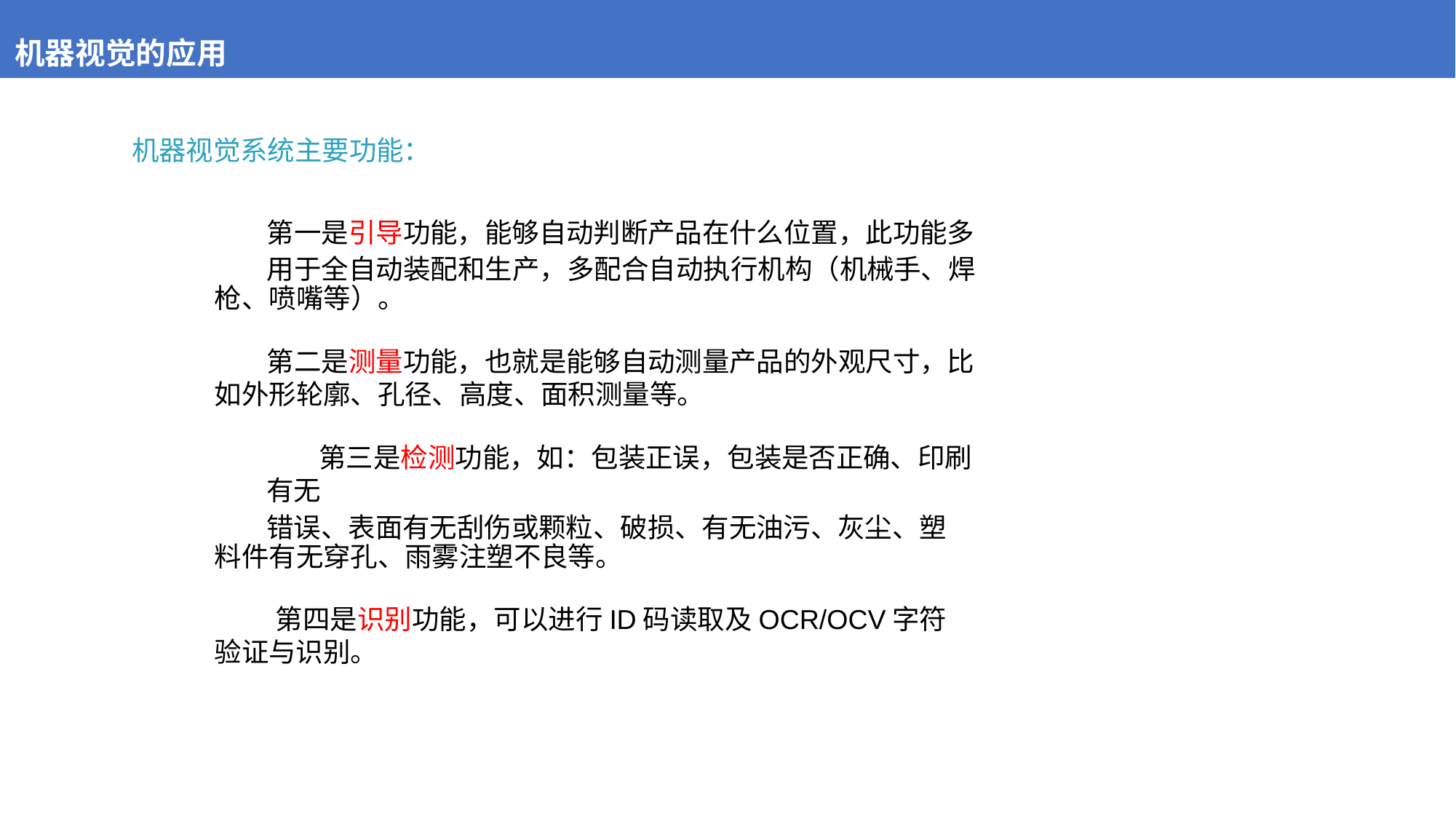

# 机器视觉的应用
机器视觉系统主要功能：
第一是引导功能，能够自动判断产品在什么位置，此功能多
用于全自动装配和生产，多配合自动执行机构（机械手、焊枪、喷嘴等）。

第二是测量功能，也就是能够自动测量产品的外观尺寸，比如外形轮廓、孔径、高度、面积测量等。

第三是检测功能，如：包装正误，包装是否正确、印刷有无
错误、表面有无刮伤或颗粒、破损、有无油污、灰尘、塑料件有无穿孔、雨雾注塑不良等。

第四是识别功能，可以进行ID码读取及OCR/OCV字符验证与识别。